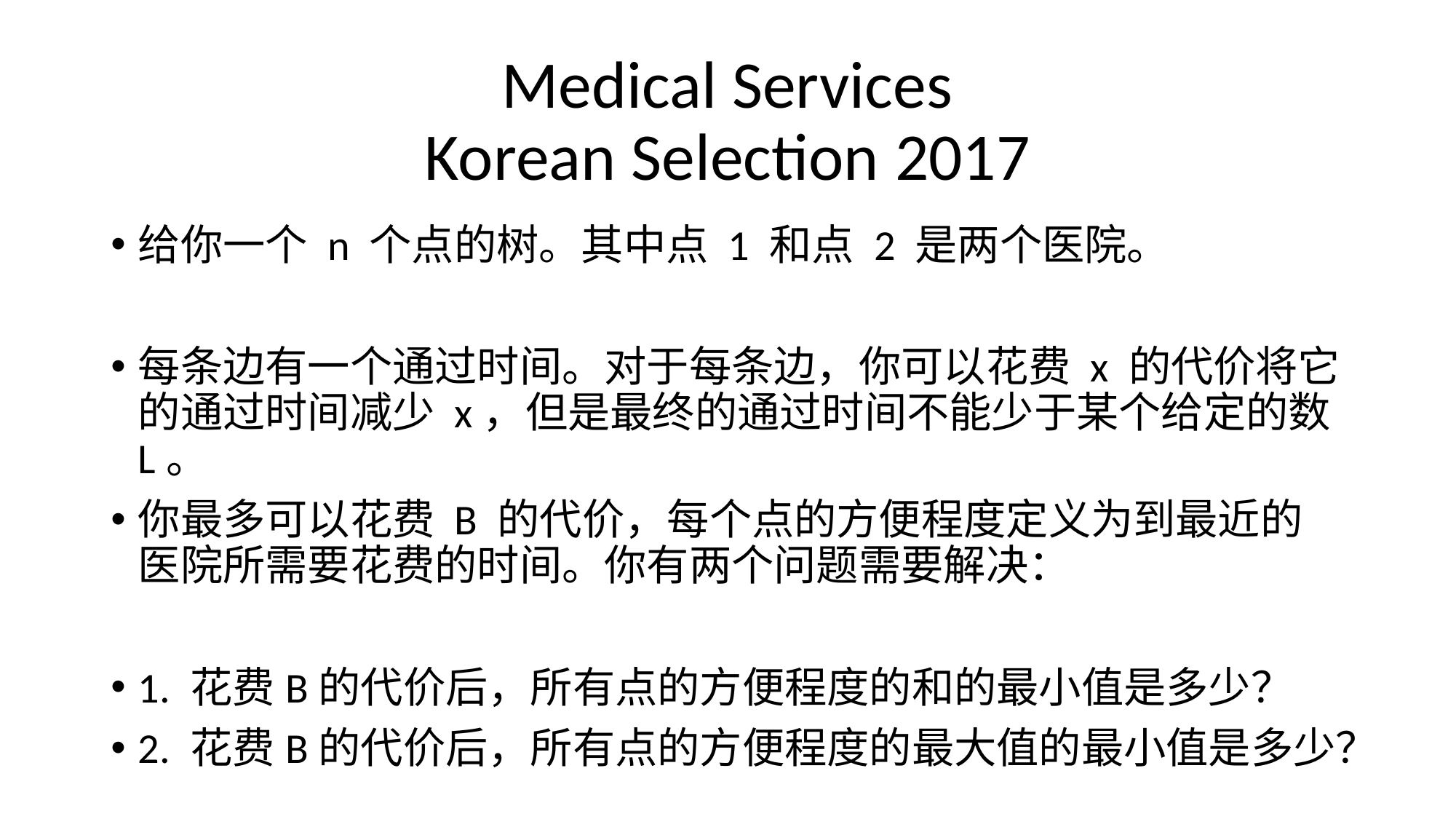

# Medical Services Korean Selection 2017
给你一个 n 个点的树。其中点 1 和点 2 是两个医院。

每条边有一个通过时间。对于每条边，你可以花费 x 的代价将它的通过时间减少 x，但是最终的通过时间不能少于某个给定的数L。
你最多可以花费 B 的代价，每个点的方便程度定义为到最近的医院所需要花费的时间。你有两个问题需要解决：

1. 花费B的代价后，所有点的方便程度的和的最小值是多少？
2. 花费B的代价后，所有点的方便程度的最大值的最小值是多少？